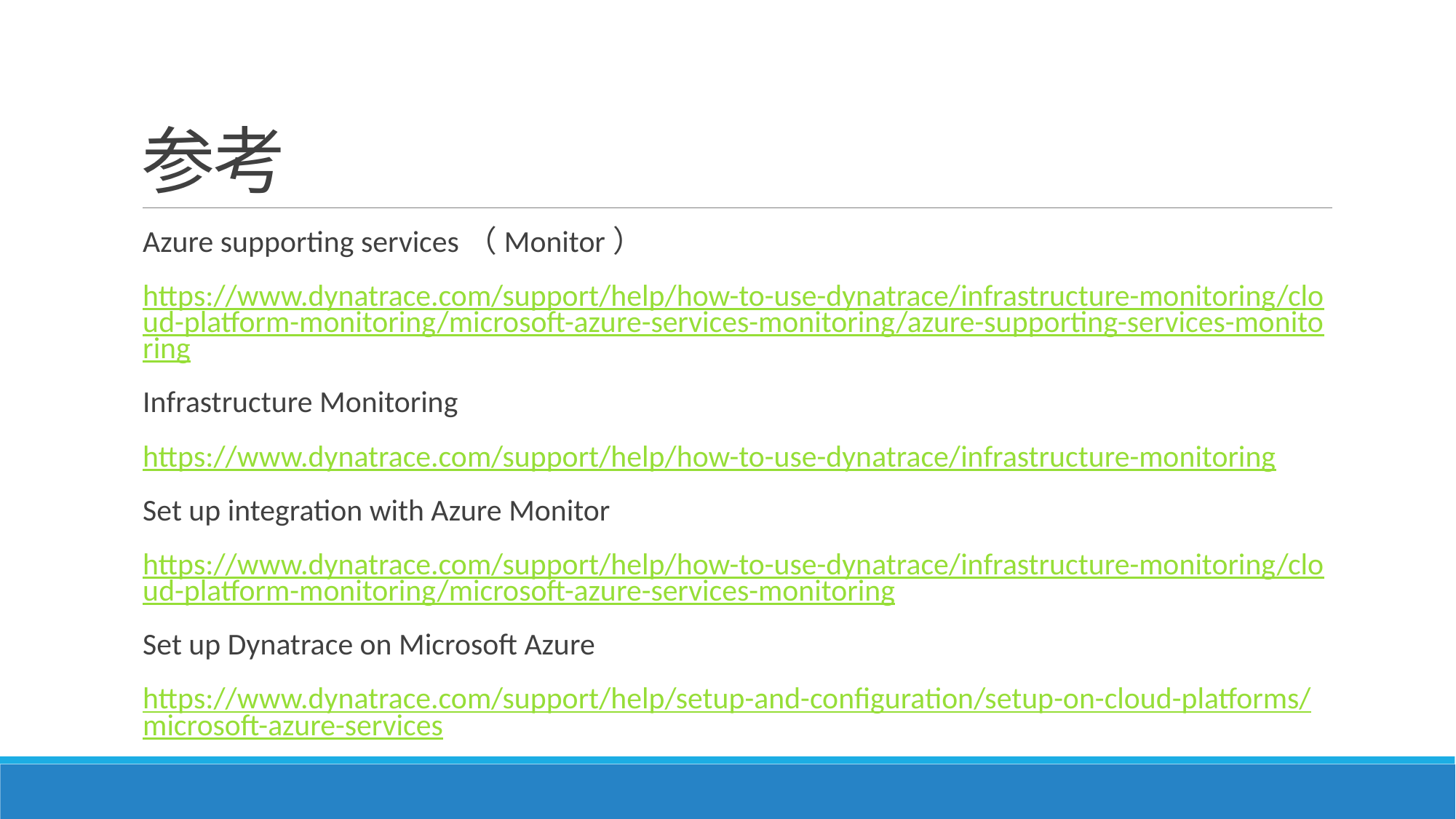

# 参考
Azure supporting services（Monitor）
https://www.dynatrace.com/support/help/how-to-use-dynatrace/infrastructure-monitoring/cloud-platform-monitoring/microsoft-azure-services-monitoring/azure-supporting-services-monitoring
Infrastructure Monitoring
https://www.dynatrace.com/support/help/how-to-use-dynatrace/infrastructure-monitoring
Set up integration with Azure Monitor
https://www.dynatrace.com/support/help/how-to-use-dynatrace/infrastructure-monitoring/cloud-platform-monitoring/microsoft-azure-services-monitoring
Set up Dynatrace on Microsoft Azure
https://www.dynatrace.com/support/help/setup-and-configuration/setup-on-cloud-platforms/microsoft-azure-services